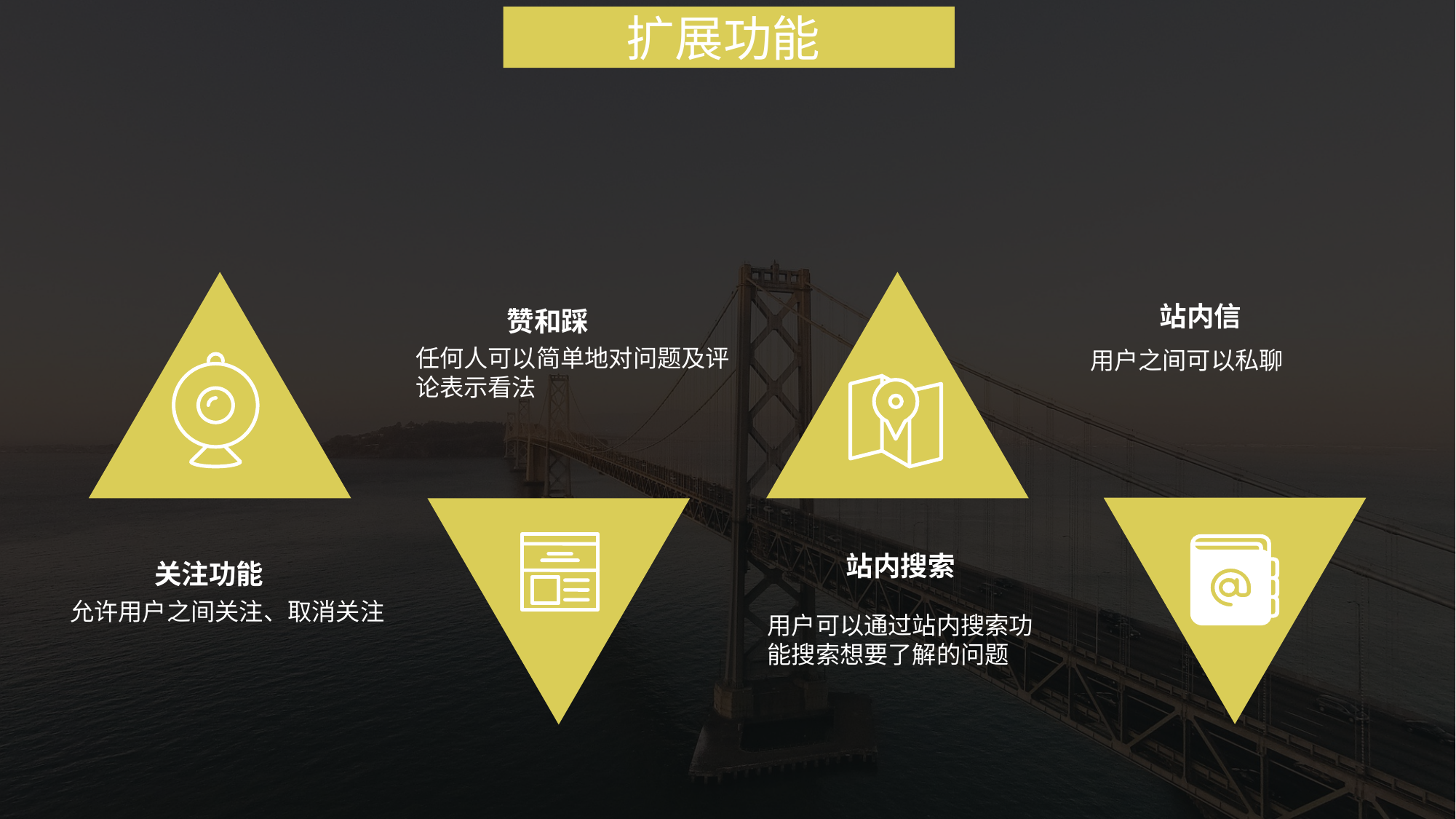

扩展功能

 站内信
赞和踩
任何人可以简单地对问题及评论表示看法
用户之间可以私聊

站内搜索
关注功能
允许用户之间关注、取消关注
用户可以通过站内搜索功能搜索想要了解的问题